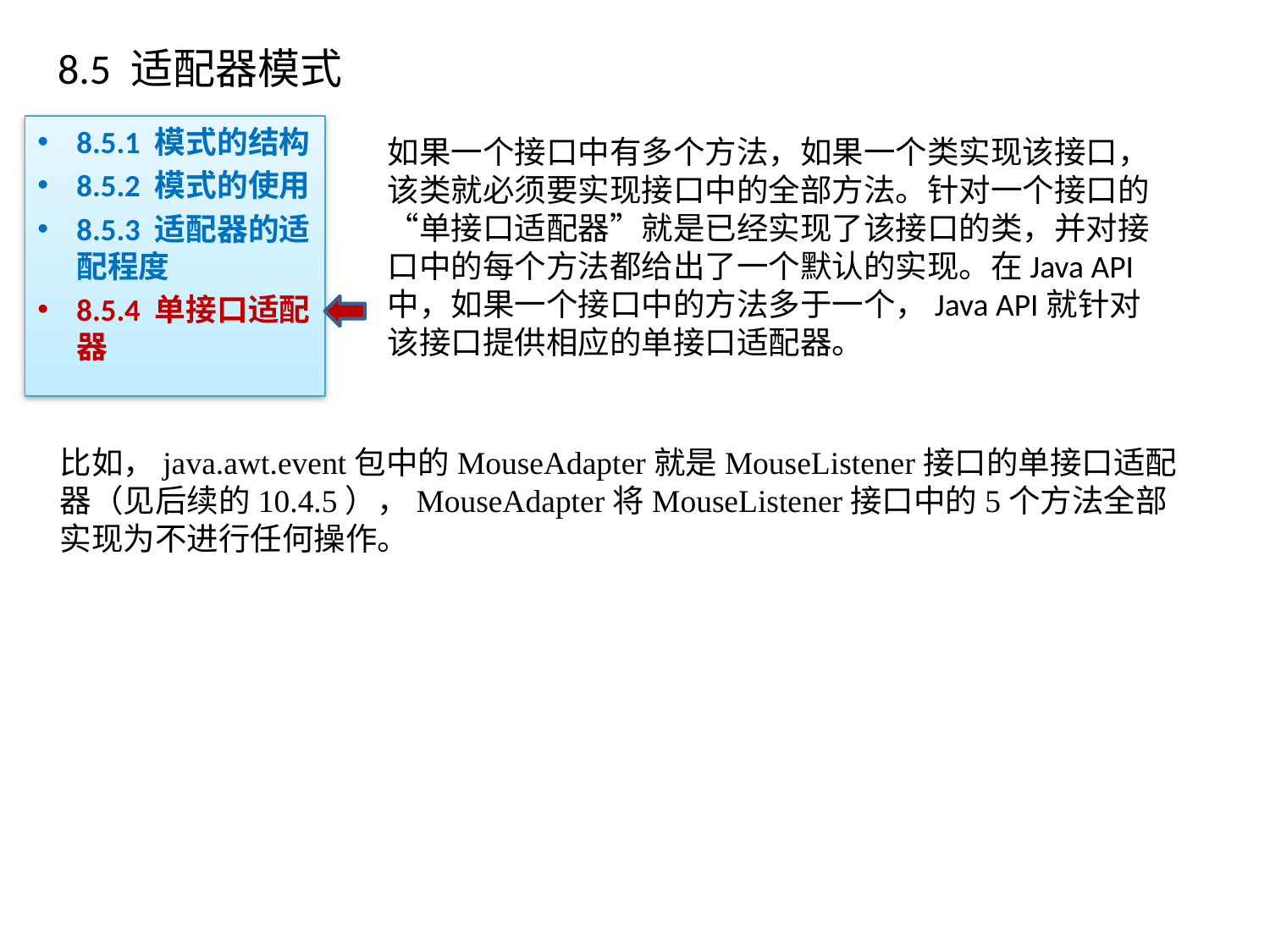

# 8.5 适配器模式
8.5.1 模式的结构
8.5.2 模式的使用
8.5.3 适配器的适配程度
8.5.4 单接口适配器
如果一个接口中有多个方法，如果一个类实现该接口，该类就必须要实现接口中的全部方法。针对一个接口的“单接口适配器”就是已经实现了该接口的类，并对接口中的每个方法都给出了一个默认的实现。在Java API中，如果一个接口中的方法多于一个，Java API就针对该接口提供相应的单接口适配器。

比如，java.awt.event包中的MouseAdapter就是MouseListener接口的单接口适配器（见后续的10.4.5），MouseAdapter将MouseListener接口中的5个方法全部实现为不进行任何操作。